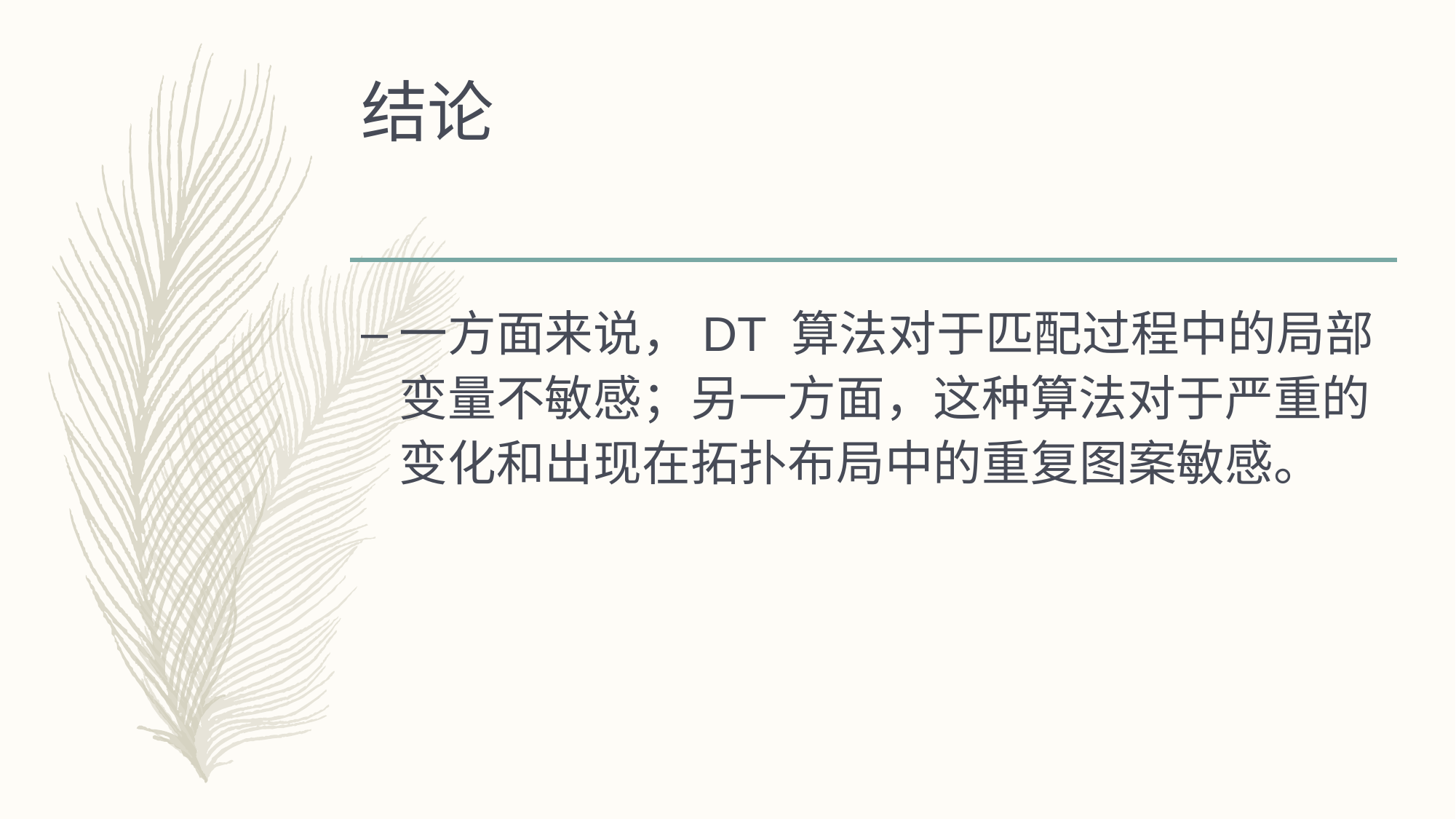

# 结论
一方面来说，DT 算法对于匹配过程中的局部变量不敏感；另一方面，这种算法对于严重的变化和出现在拓扑布局中的重复图案敏感。